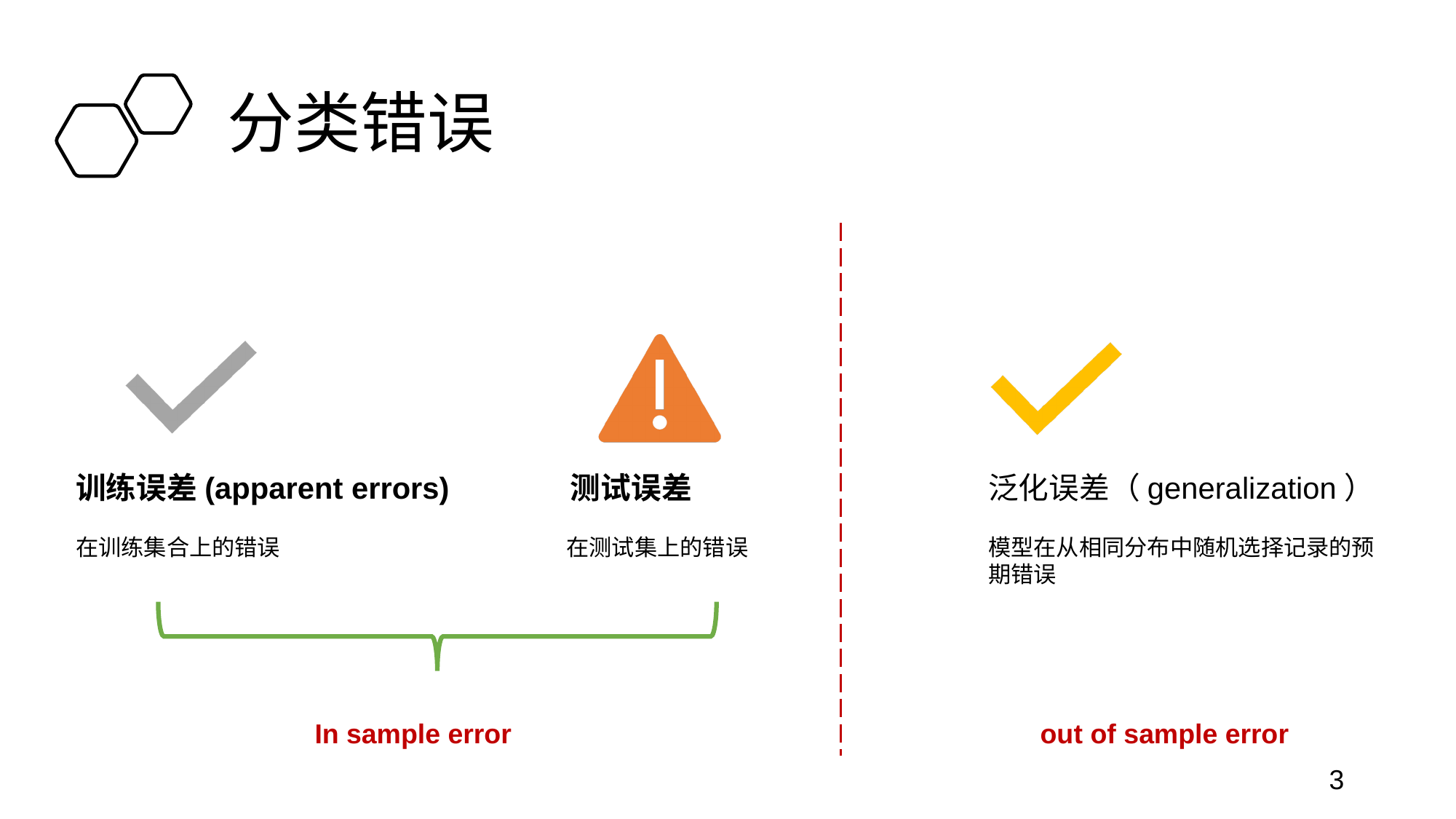

# 分类错误

训练误差(apparent errors)
在训练集合上的错误
测试误差
在测试集上的错误
泛化误差（generalization）
模型在从相同分布中随机选择记录的预期错误

In sample error
out of sample error
3